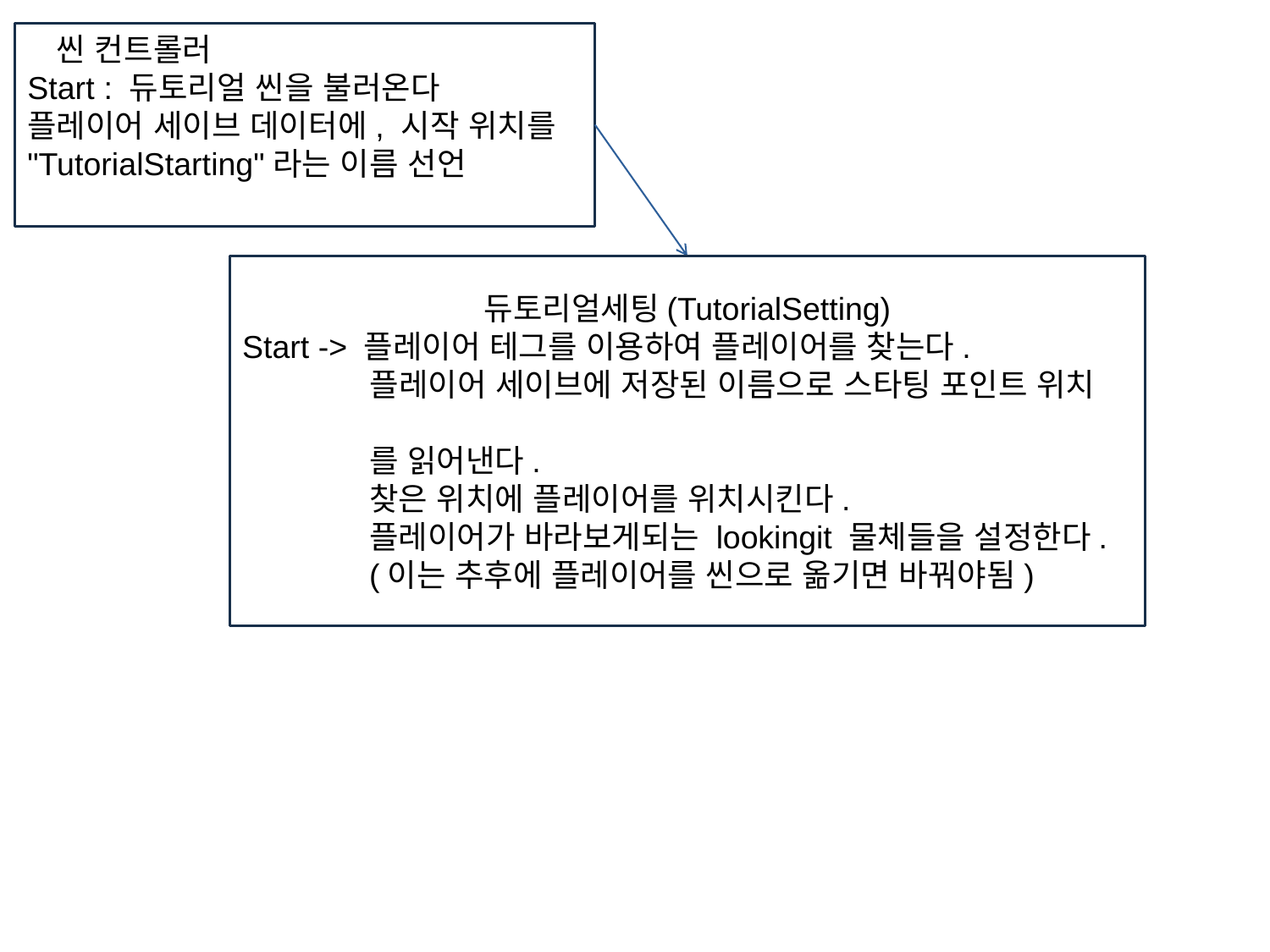

ㅇ씬 컨트롤러
Start : 듀토리얼 씬을 불러온다
플레이어 세이브 데이터에, 시작 위치를
"TutorialStarting"라는 이름 선언

듀토리얼세팅(TutorialSetting)
Start -> 플레이어 테그를 이용하여 플레이어를 찾는다.
	플레이어 세이브에 저장된 이름으로 스타팅 포인트 위치
	를 읽어낸다.
	찾은 위치에 플레이어를 위치시킨다.
	플레이어가 바라보게되는 lookingit 물체들을 설정한다.
	(이는 추후에 플레이어를 씬으로 옮기면 바꿔야됨)